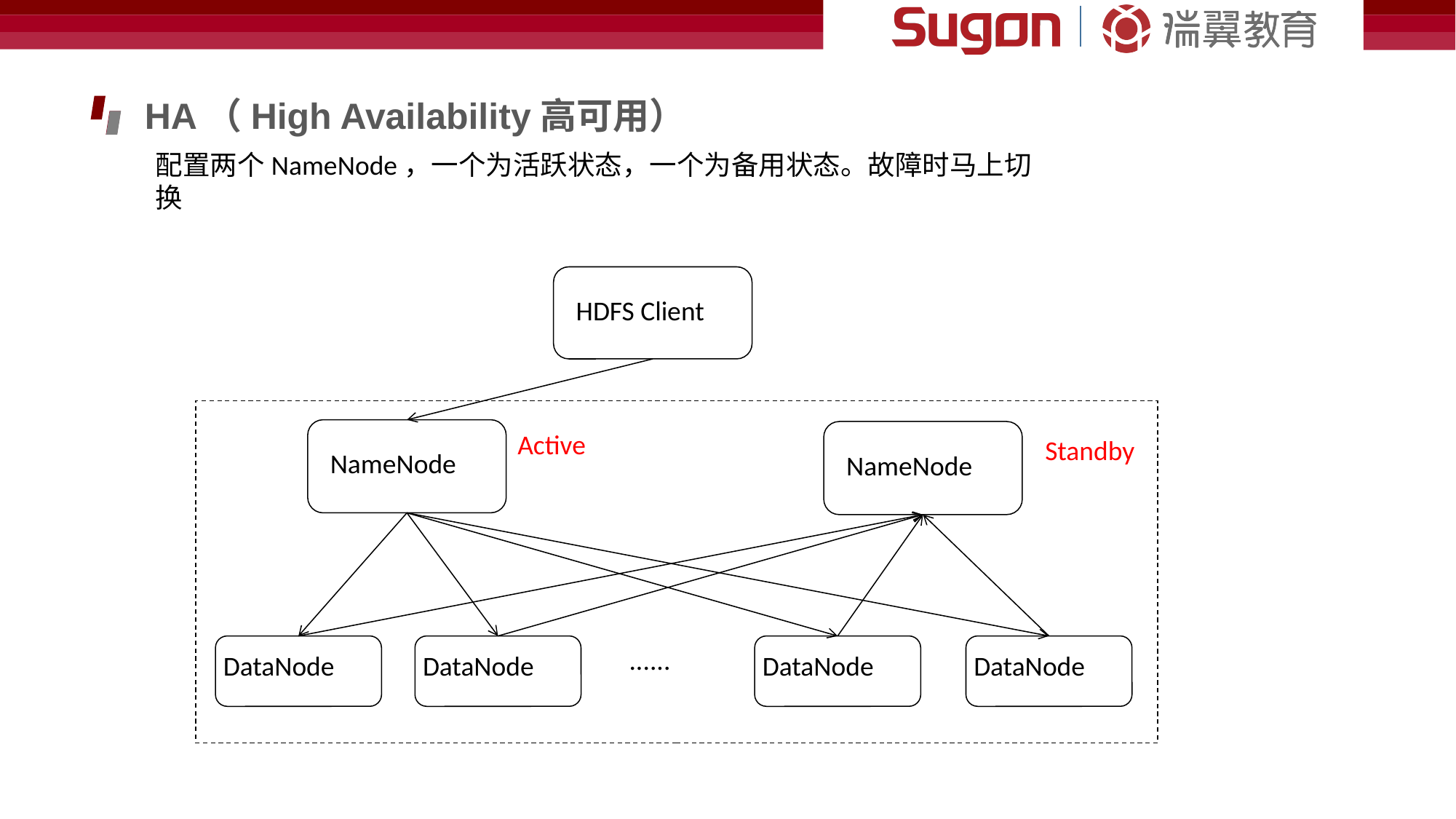

HA（High Availability高可用）

配置两个NameNode，一个为活跃状态，一个为备用状态。故障时马上切换

HDFS Client

NameNode

NameNode

Active

Standby

DataNode

DataNode

DataNode

DataNode

......